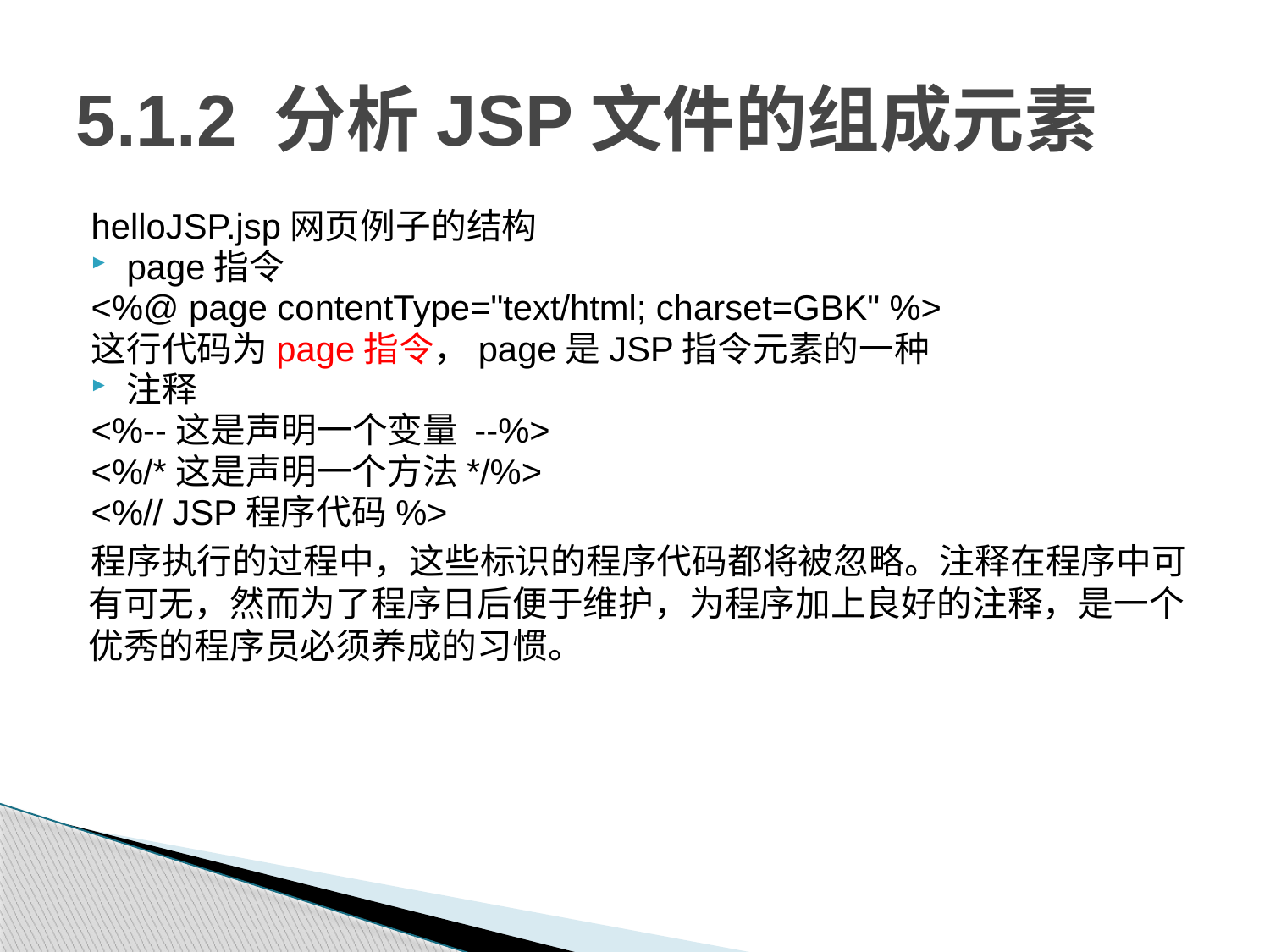

# 5.1.2 分析JSP文件的组成元素
helloJSP.jsp网页例子的结构
page指令
<%@ page contentType="text/html; charset=GBK" %>
这行代码为page指令，page是JSP指令元素的一种
注释
<%--这是声明一个变量 --%>
<%/*这是声明一个方法*/%>
<%// JSP程序代码%>
程序执行的过程中，这些标识的程序代码都将被忽略。注释在程序中可有可无，然而为了程序日后便于维护，为程序加上良好的注释，是一个优秀的程序员必须养成的习惯。